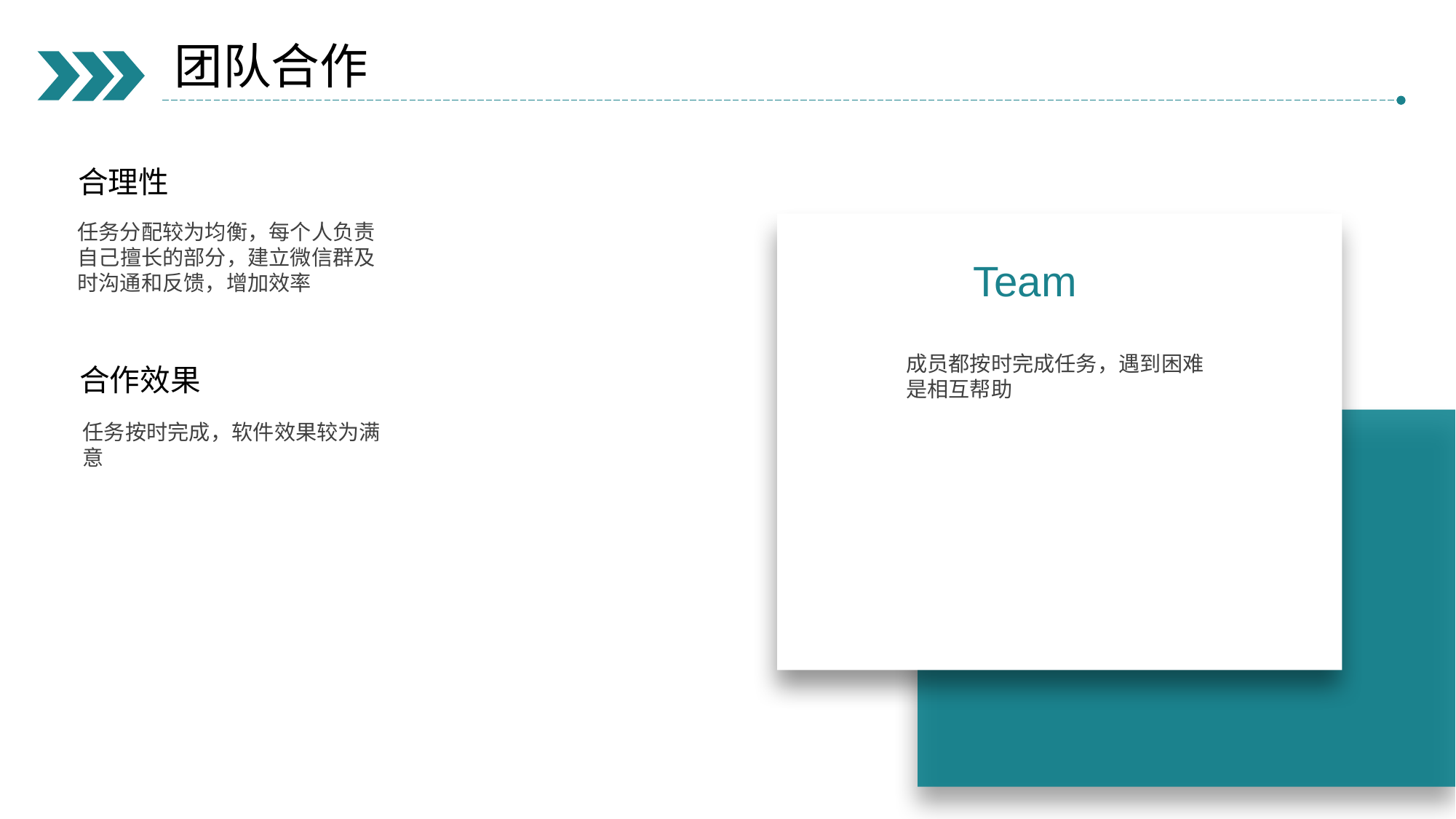

团队合作

合理性
任务分配较为均衡，每个人负责自己擅长的部分，建立微信群及时沟通和反馈，增加效率

Team
成员都按时完成任务，遇到困难是相互帮助
合作效果

任务按时完成，软件效果较为满意